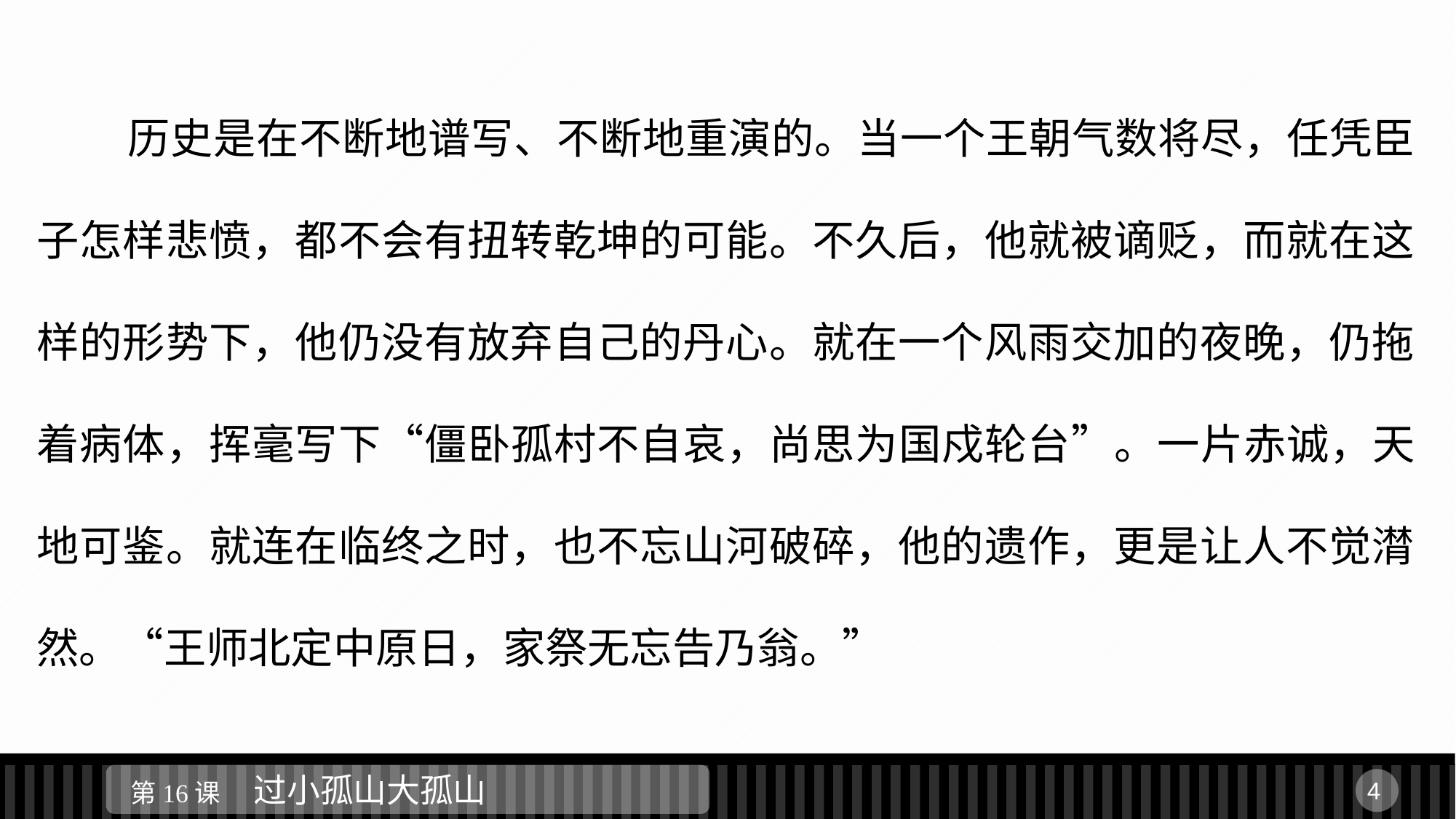

历史是在不断地谱写、不断地重演的。当一个王朝气数将尽，任凭臣子怎样悲愤，都不会有扭转乾坤的可能。不久后，他就被谪贬，而就在这样的形势下，他仍没有放弃自己的丹心。就在一个风雨交加的夜晚，仍拖着病体，挥毫写下“僵卧孤村不自哀，尚思为国戍轮台”。一片赤诚，天地可鉴。就连在临终之时，也不忘山河破碎，他的遗作，更是让人不觉潸然。“王师北定中原日，家祭无忘告乃翁。”